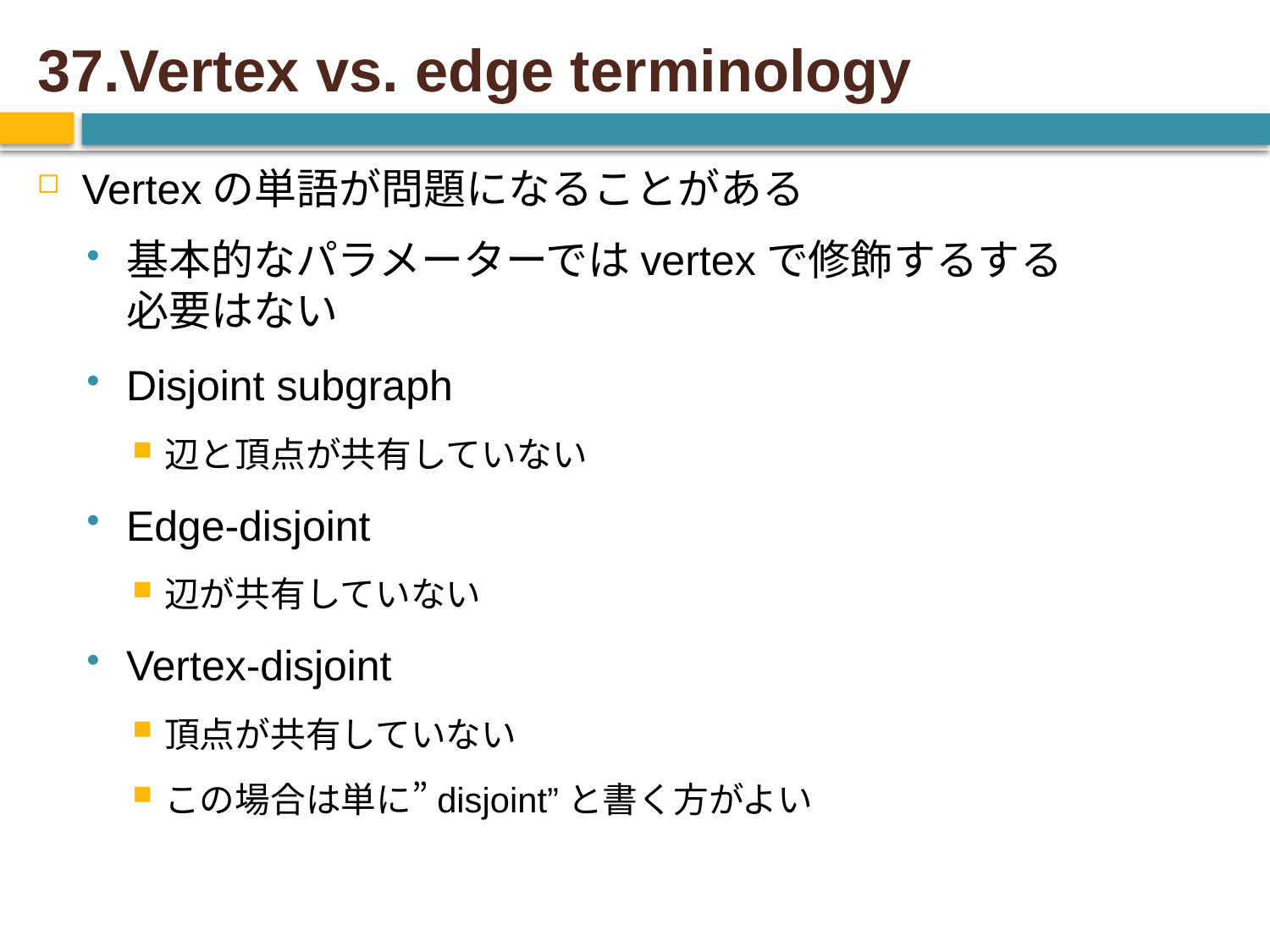

# 37.Vertex vs. edge terminology
Vertexの単語が問題になることがある
基本的なパラメーターではvertexで修飾するする
必要はない
Disjoint subgraph
辺と頂点が共有していない
Edge-disjoint
辺が共有していない
Vertex-disjoint
頂点が共有していない
この場合は単に”disjoint”と書く方がよい